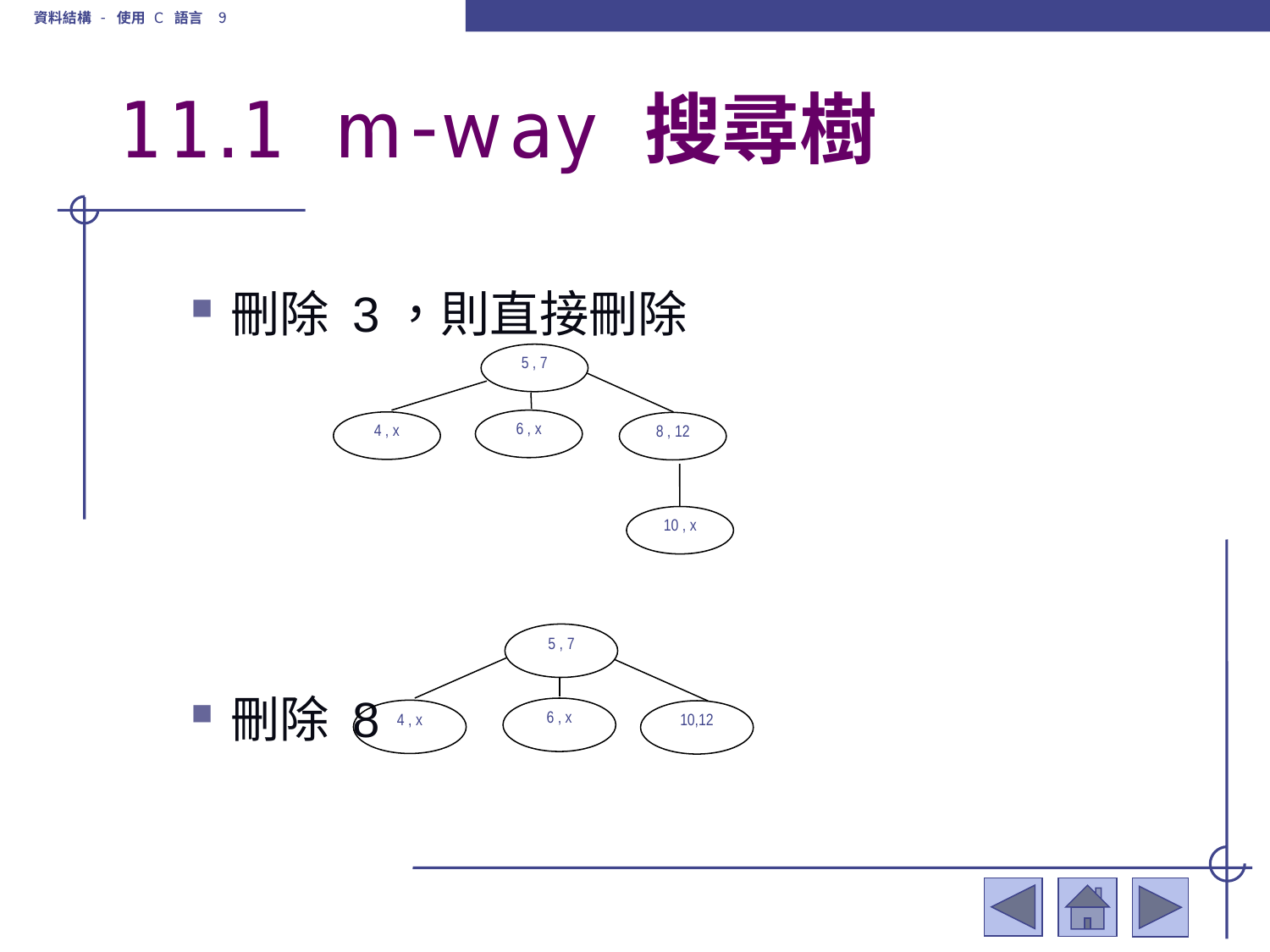

資料結構 - 使用 C 語言   9
# 11.1  m-way 搜尋樹
刪除 3，則直接刪除

刪除 8
5 , 7

6 , x
4 , x
8 , 12

10 , x
5 , 7

6 , x
4 , x
10,12